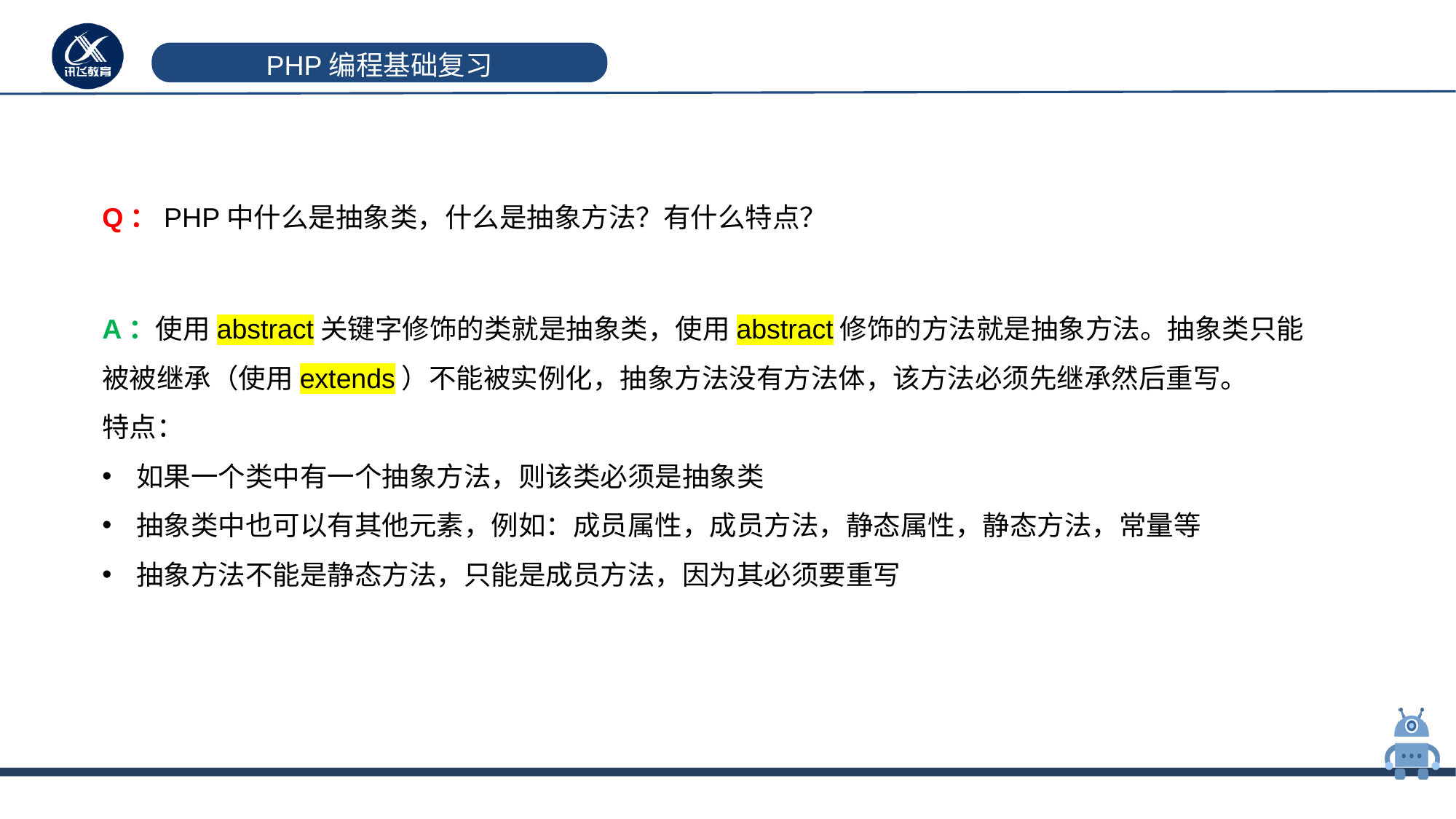

# PHP编程基础复习
Q：PHP中什么是抽象类，什么是抽象方法？有什么特点？
A：使用abstract关键字修饰的类就是抽象类，使用abstract修饰的方法就是抽象方法。抽象类只能被被继承（使用extends）不能被实例化，抽象方法没有方法体，该方法必须先继承然后重写。
特点：
如果一个类中有一个抽象方法，则该类必须是抽象类
抽象类中也可以有其他元素，例如：成员属性，成员方法，静态属性，静态方法，常量等
抽象方法不能是静态方法，只能是成员方法，因为其必须要重写